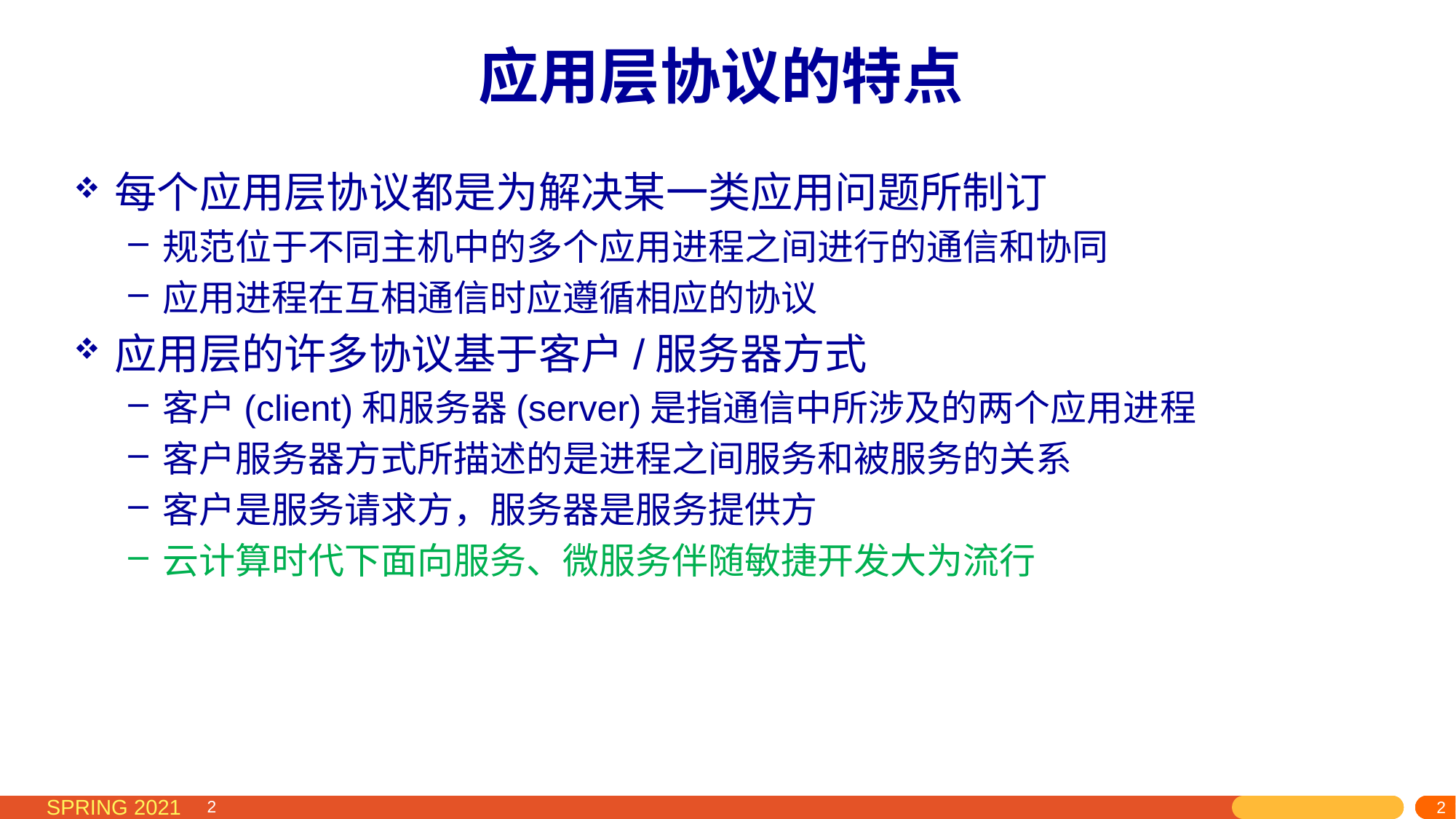

# 应用层协议的特点
每个应用层协议都是为解决某一类应用问题所制订
规范位于不同主机中的多个应用进程之间进行的通信和协同
应用进程在互相通信时应遵循相应的协议
应用层的许多协议基于客户/服务器方式
客户(client)和服务器(server)是指通信中所涉及的两个应用进程
客户服务器方式所描述的是进程之间服务和被服务的关系
客户是服务请求方，服务器是服务提供方
云计算时代下面向服务、微服务伴随敏捷开发大为流行